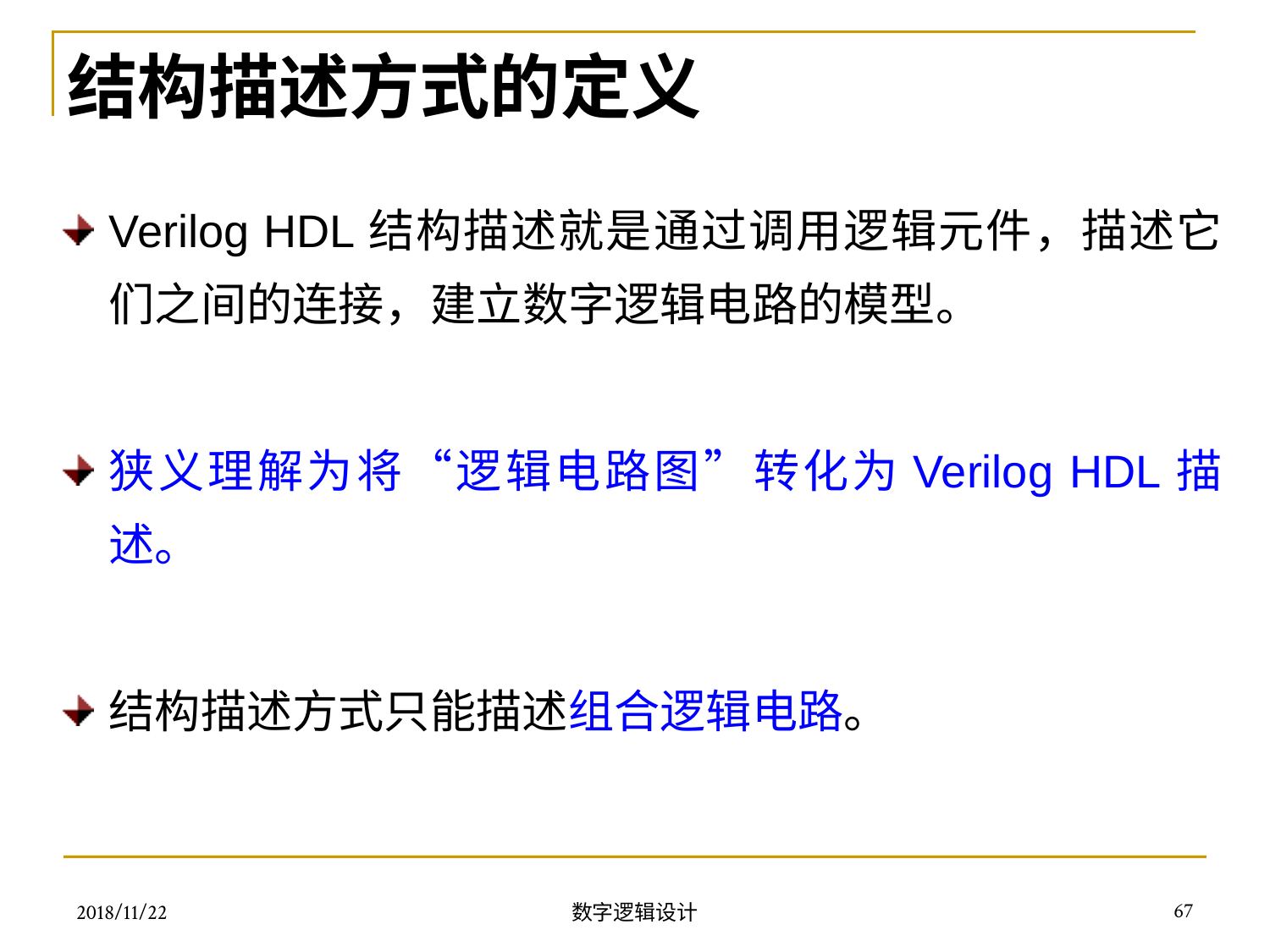

结构描述方式的定义
Verilog HDL结构描述就是通过调用逻辑元件，描述它们之间的连接，建立数字逻辑电路的模型。

狭义理解为将“逻辑电路图”转化为Verilog HDL描述。

结构描述方式只能描述组合逻辑电路。
2018/11/22
67
数字逻辑设计